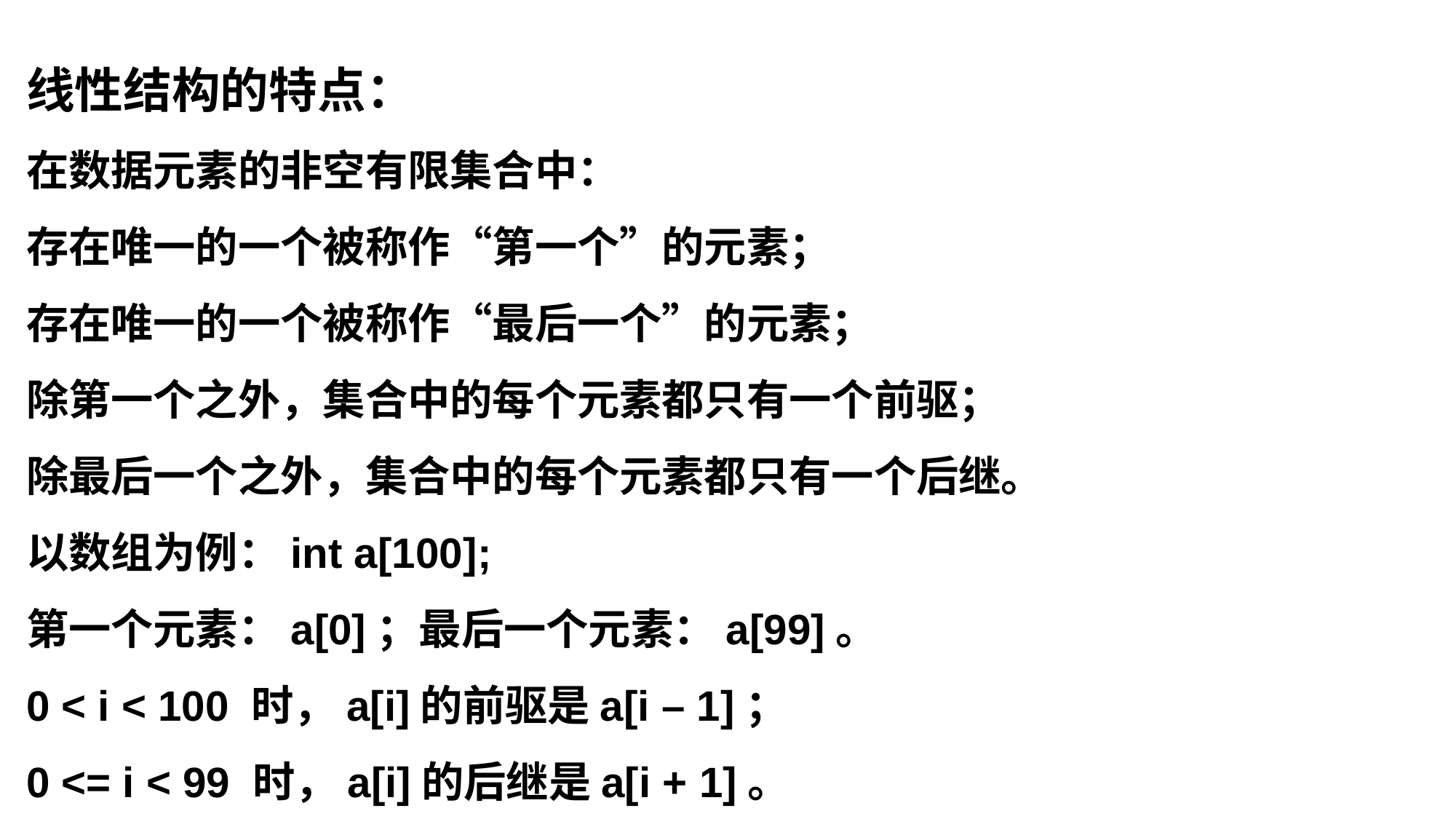

线性结构的特点：
在数据元素的非空有限集合中：
存在唯一的一个被称作“第一个”的元素；
存在唯一的一个被称作“最后一个”的元素；
除第一个之外，集合中的每个元素都只有一个前驱；
除最后一个之外，集合中的每个元素都只有一个后继。
以数组为例：int a[100];
第一个元素：a[0]；最后一个元素：a[99]。
0 < i < 100 时，a[i]的前驱是a[i – 1]；
0 <= i < 99 时，a[i]的后继是a[i + 1]。